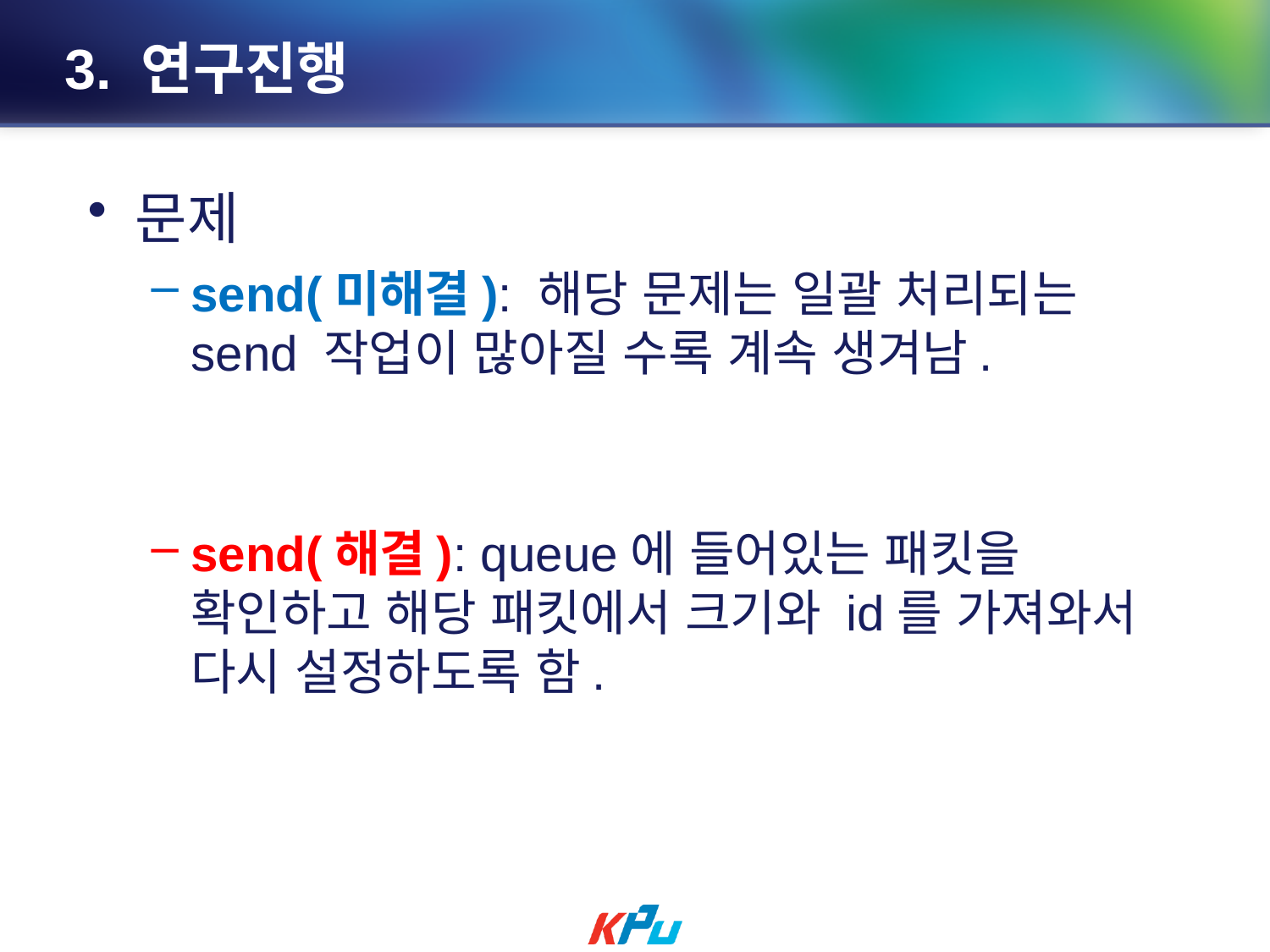

# 3. 연구진행
문제
send: 클라이언트로 패킷 전송이 성공하더라도 async_write()에 bind된 함수가 바로 호출되지 않음

send: 전송 처리가 완료되지 않은 경우 queue에 패킷을 넣고 순차적으로 처리하는 형태이나 id와 크기가 제대로 들어가지 않음

send(미해결): 해당 문제는 일괄 처리되는 send 작업이 많아질 수록 계속 생겨남.
send(해결): queue에 들어있는 패킷을 확인하고 해당 패킷에서 크기와 id를 가져와서 다시 설정하도록 함.